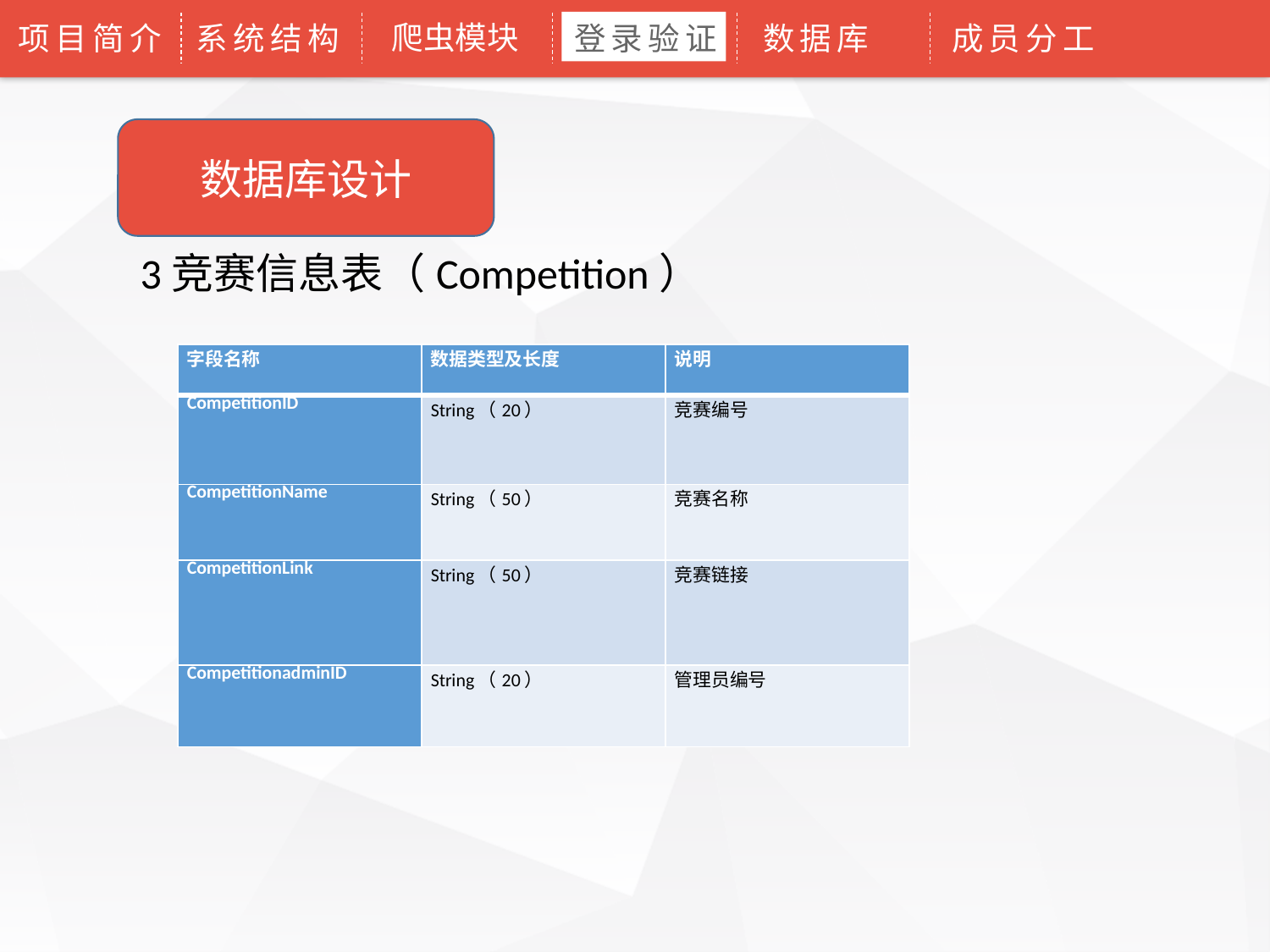

爬虫模块

项目简介
系统结构
登录验证
数据库
成员分工
数据库设计
3竞赛信息表（Competition）

| 字段名称 | 数据类型及长度 | 说明 |
| --- | --- | --- |
| CompetitionID | String（20） | 竞赛编号 |
| CompetitionName | String（50） | 竞赛名称 |
| CompetitionLink | String（50） | 竞赛链接 |
| CompetitionadminID | String（20） | 管理员编号 |